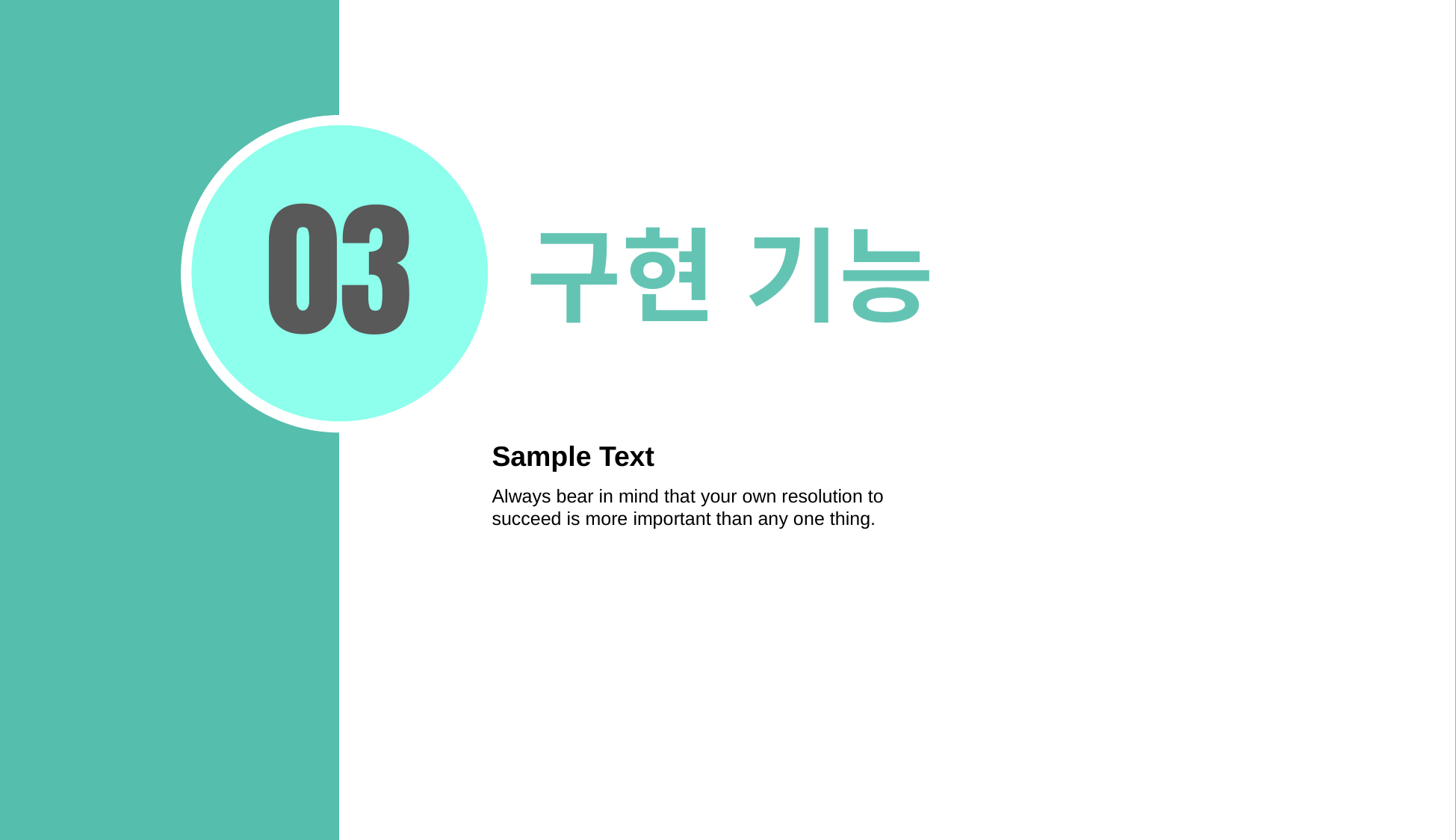

03
구현 기능
Sample Text
Always bear in mind that your own resolution to succeed is more important than any one thing.